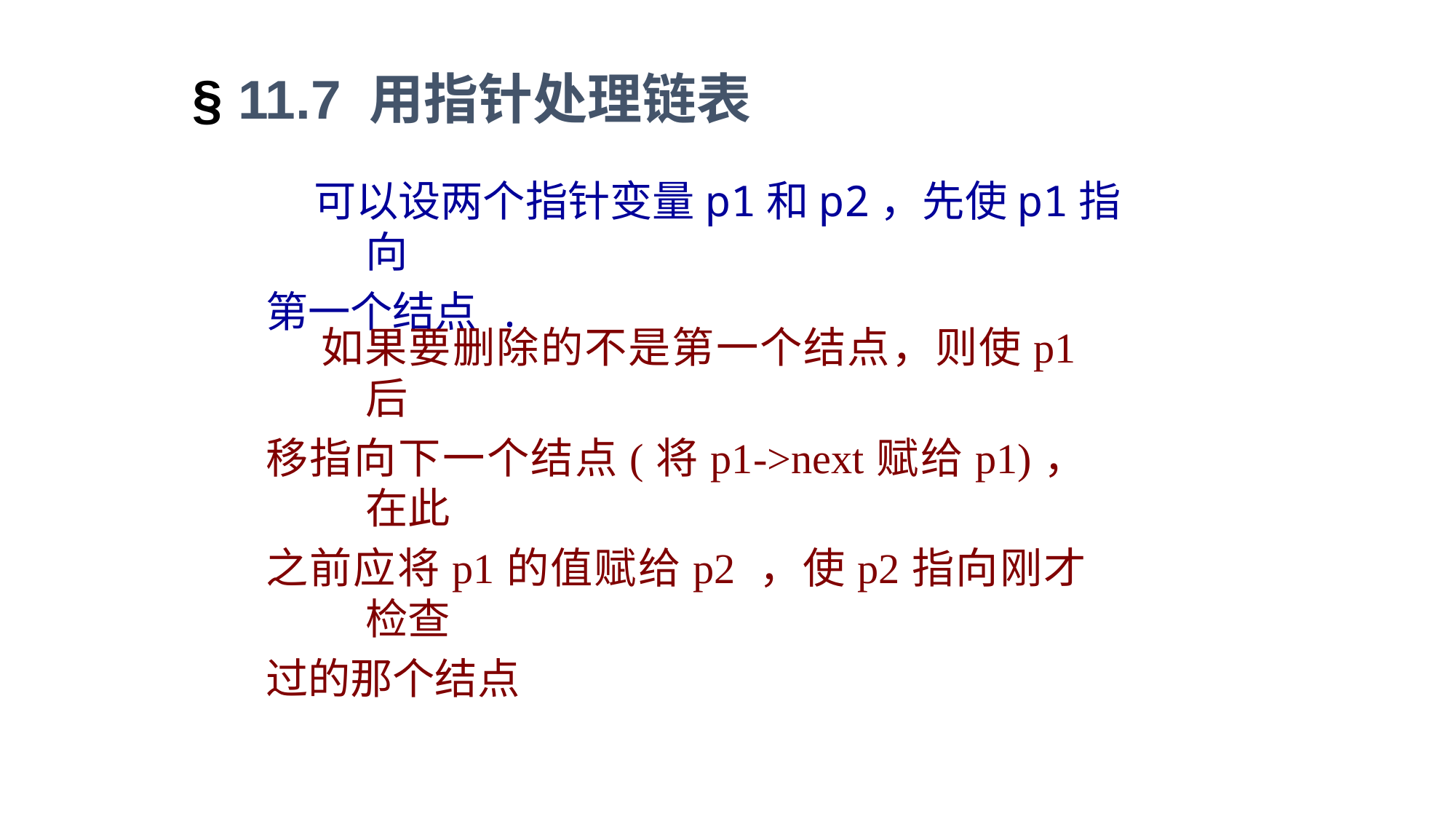

§ 11.7 用指针处理链表
    可以设两个指针变量p1和p2，先使p1指向
第一个结点 .
    如果要删除的不是第一个结点，则使p1后
移指向下一个结点(将p1->next赋给p1)，在此
之前应将p1的值赋给p2 ，使p2指向刚才检查
过的那个结点